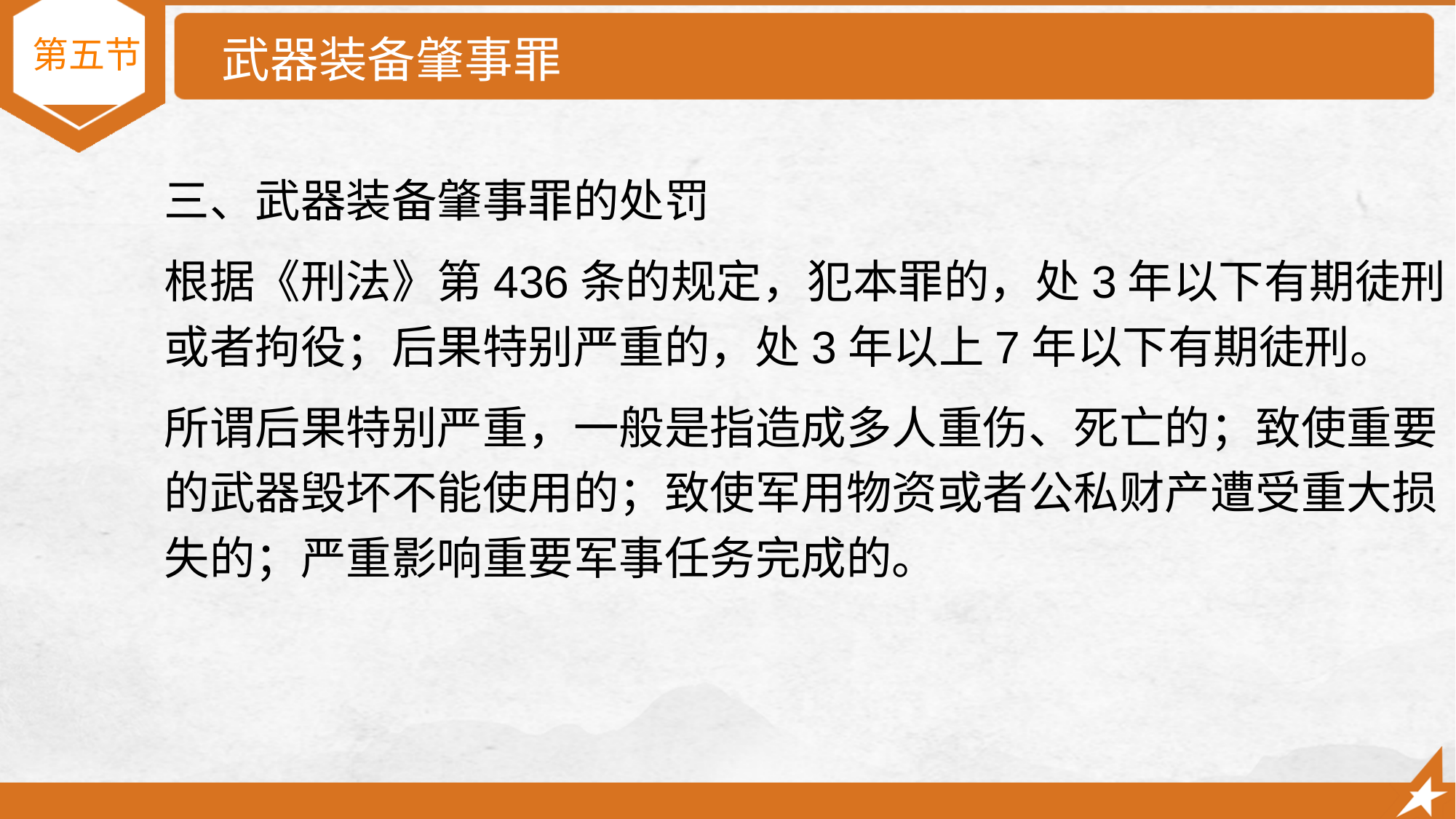

第五节
# 武器装备肇事罪
三、武器装备肇事罪的处罚
根据《刑法》第436条的规定，犯本罪的，处3年以下有期徒刑或者拘役；后果特别严重的，处3年以上7年以下有期徒刑。
所谓后果特别严重，一般是指造成多人重伤、死亡的；致使重要的武器毁坏不能使用的；致使军用物资或者公私财产遭受重大损失的；严重影响重要军事任务完成的。